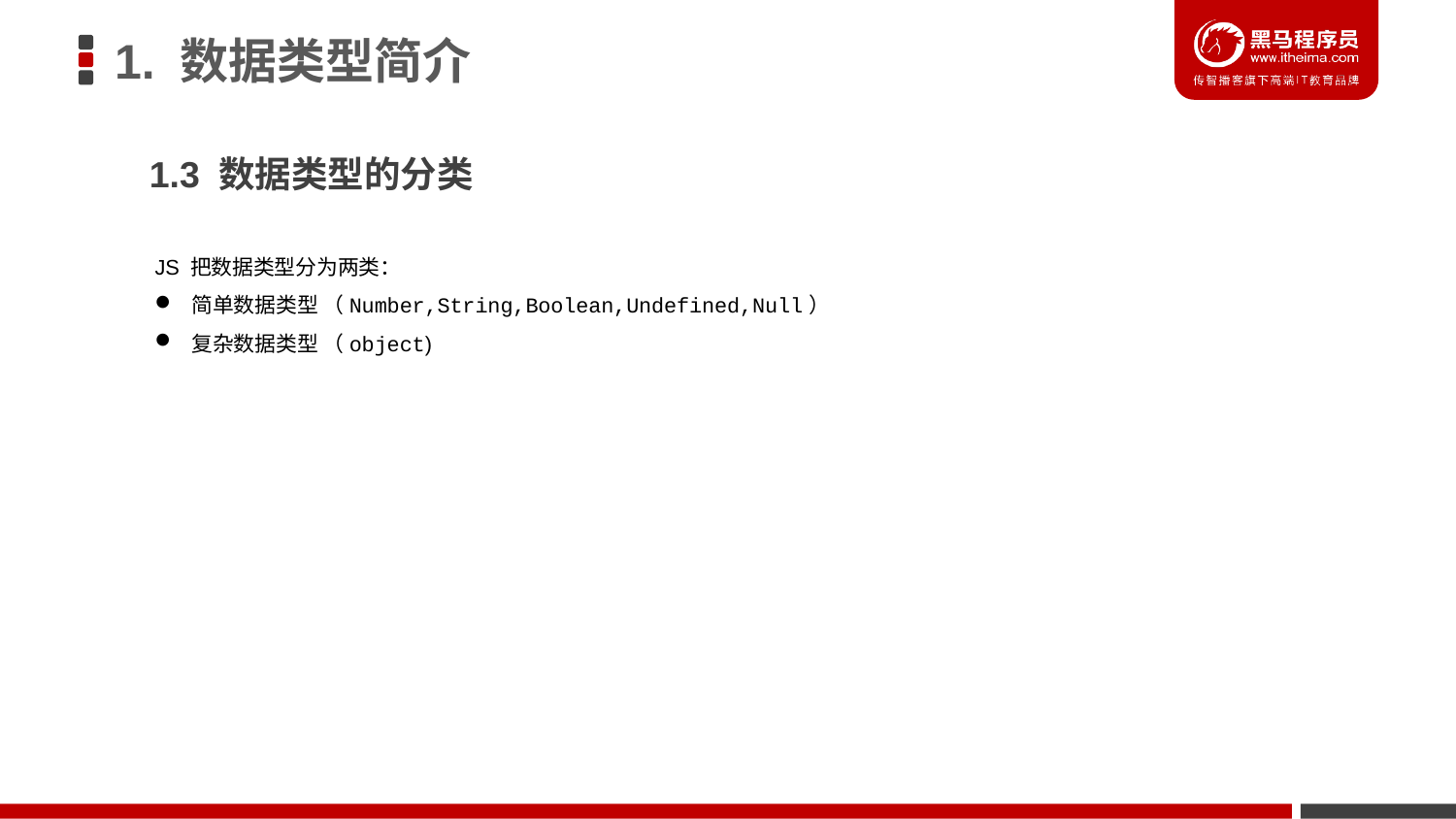

# 1. 数据类型简介
1.3 数据类型的分类
JS 把数据类型分为两类：
 简单数据类型 （Number,String,Boolean,Undefined,Null）
 复杂数据类型 （object)